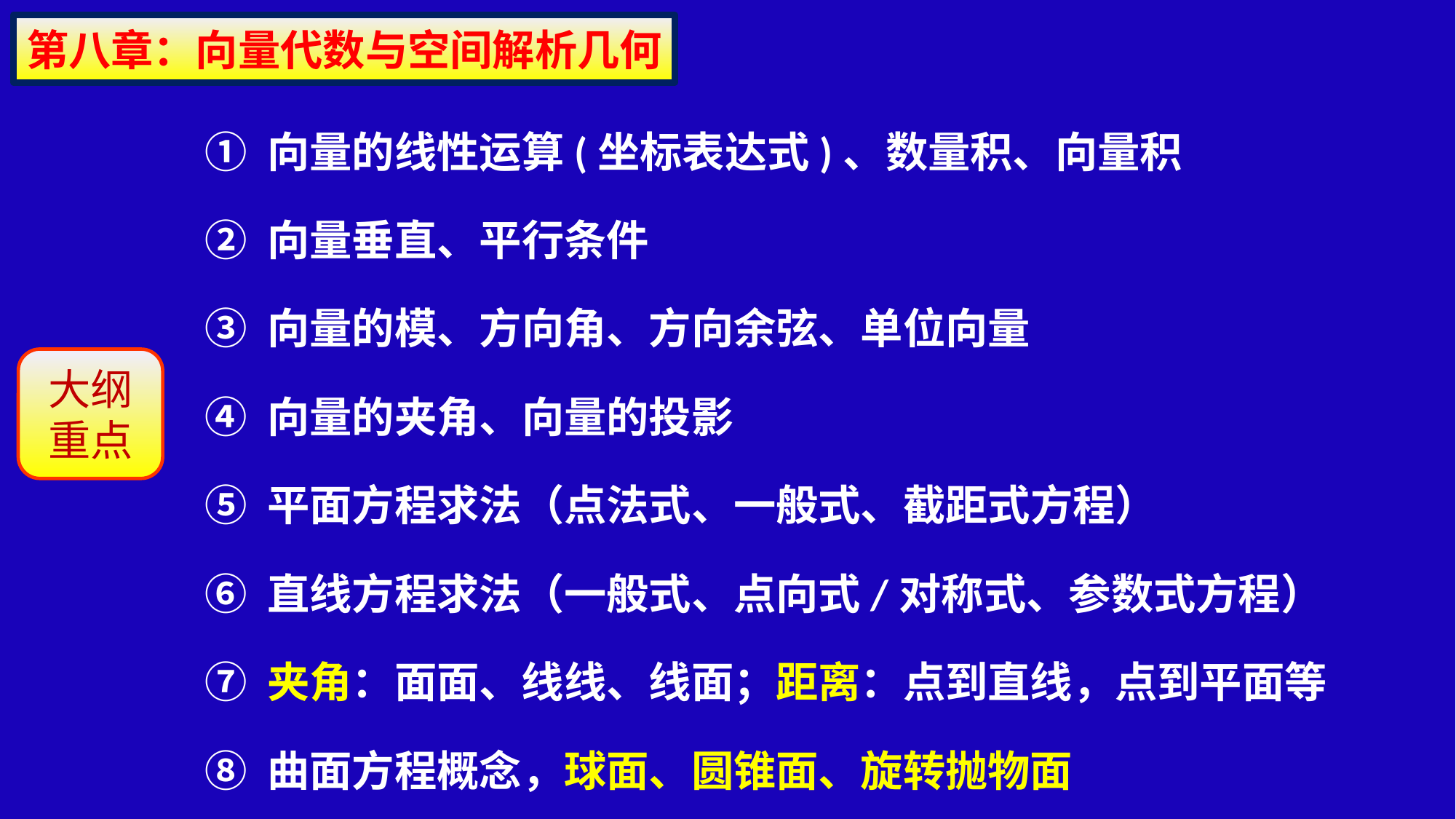

第八章：向量代数与空间解析几何
① 向量的线性运算(坐标表达式)、数量积、向量积
② 向量垂直、平行条件
③ 向量的模、方向角、方向余弦、单位向量
④ 向量的夹角、向量的投影
⑤ 平面方程求法（点法式、一般式、截距式方程）
⑥ 直线方程求法（一般式、点向式/对称式、参数式方程）
⑦ 夹角：面面、线线、线面；距离：点到直线，点到平面等
⑧ 曲面方程概念，球面、圆锥面、旋转抛物面
大纲重点